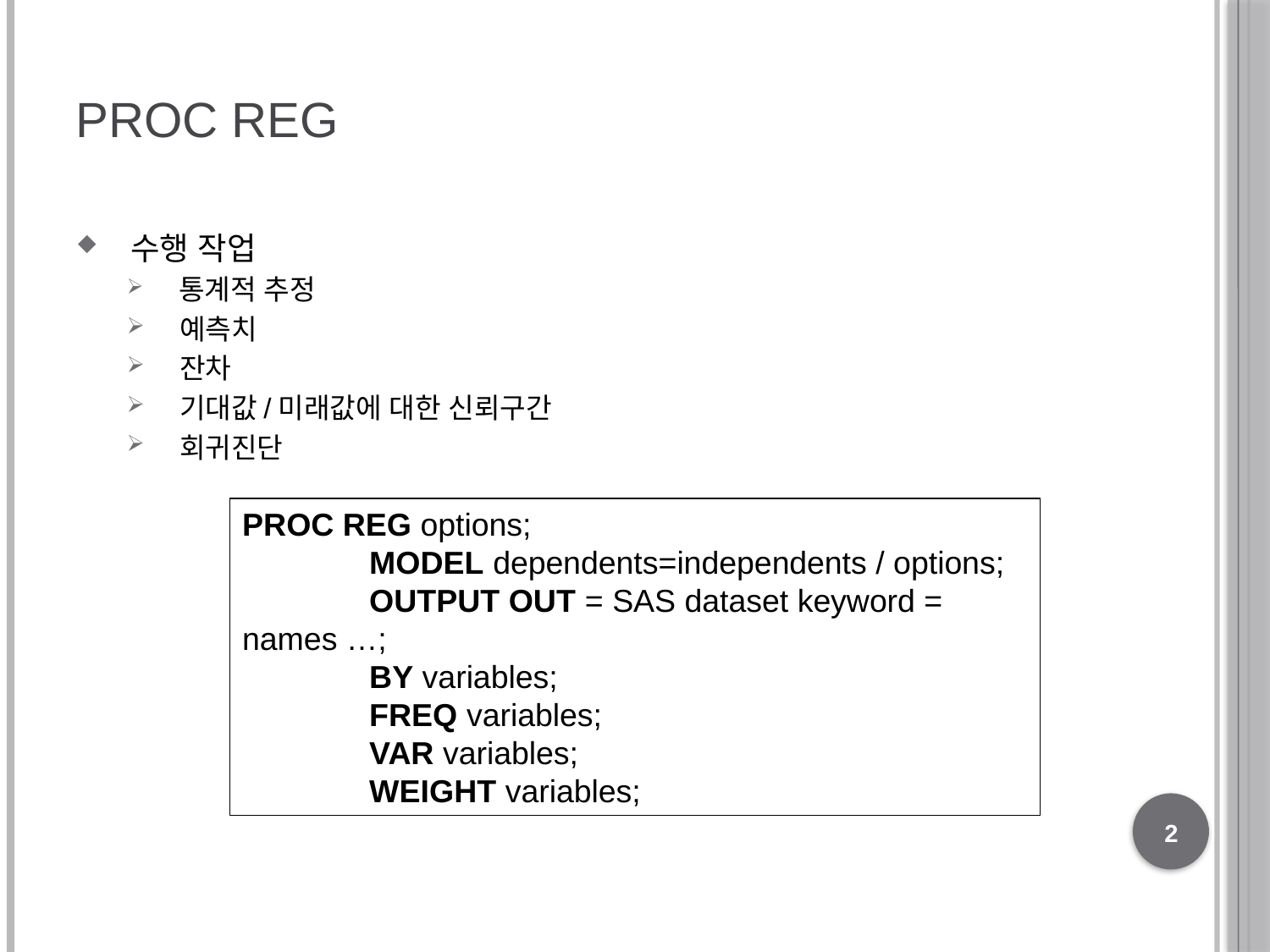

# PROC REG
 수행 작업
 통계적 추정
 예측치
 잔차
 기대값/미래값에 대한 신뢰구간
 회귀진단

PROC REG options;
	MODEL dependents=independents / options;
	OUTPUT OUT = SAS dataset keyword = names …;
	BY variables;
	FREQ variables;
	VAR variables;
	WEIGHT variables;
2